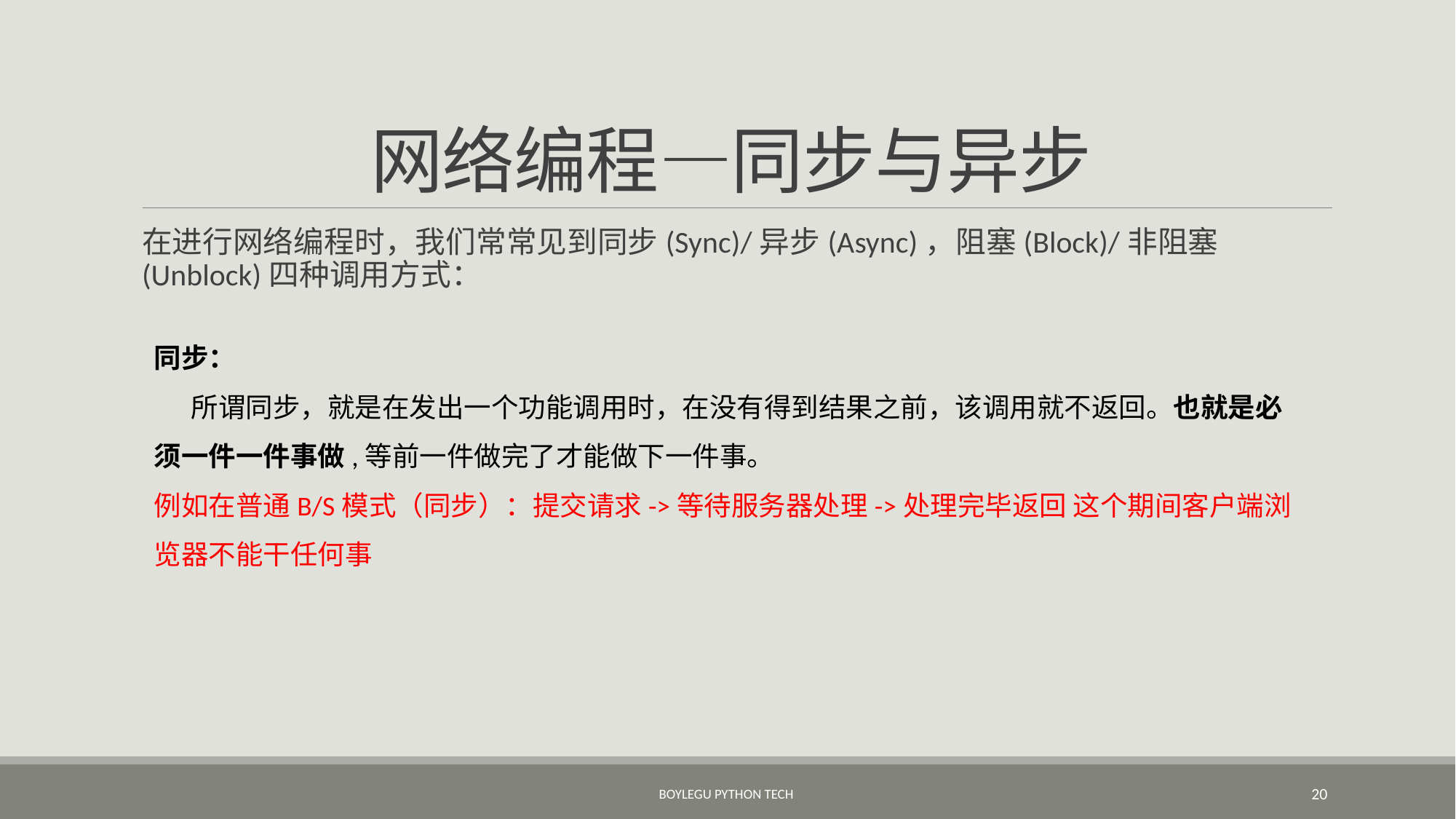

# 网络编程—同步与异步
在进行网络编程时，我们常常见到同步(Sync)/异步(Async)，阻塞(Block)/非阻塞(Unblock)四种调用方式：

同步：
      所谓同步，就是在发出一个功能调用时，在没有得到结果之前，该调用就不返回。也就是必须一件一件事做,等前一件做完了才能做下一件事。
例如在普通B/S模式（同步）：提交请求->等待服务器处理->处理完毕返回 这个期间客户端浏览器不能干任何事

BoyleGu Python Tech
20